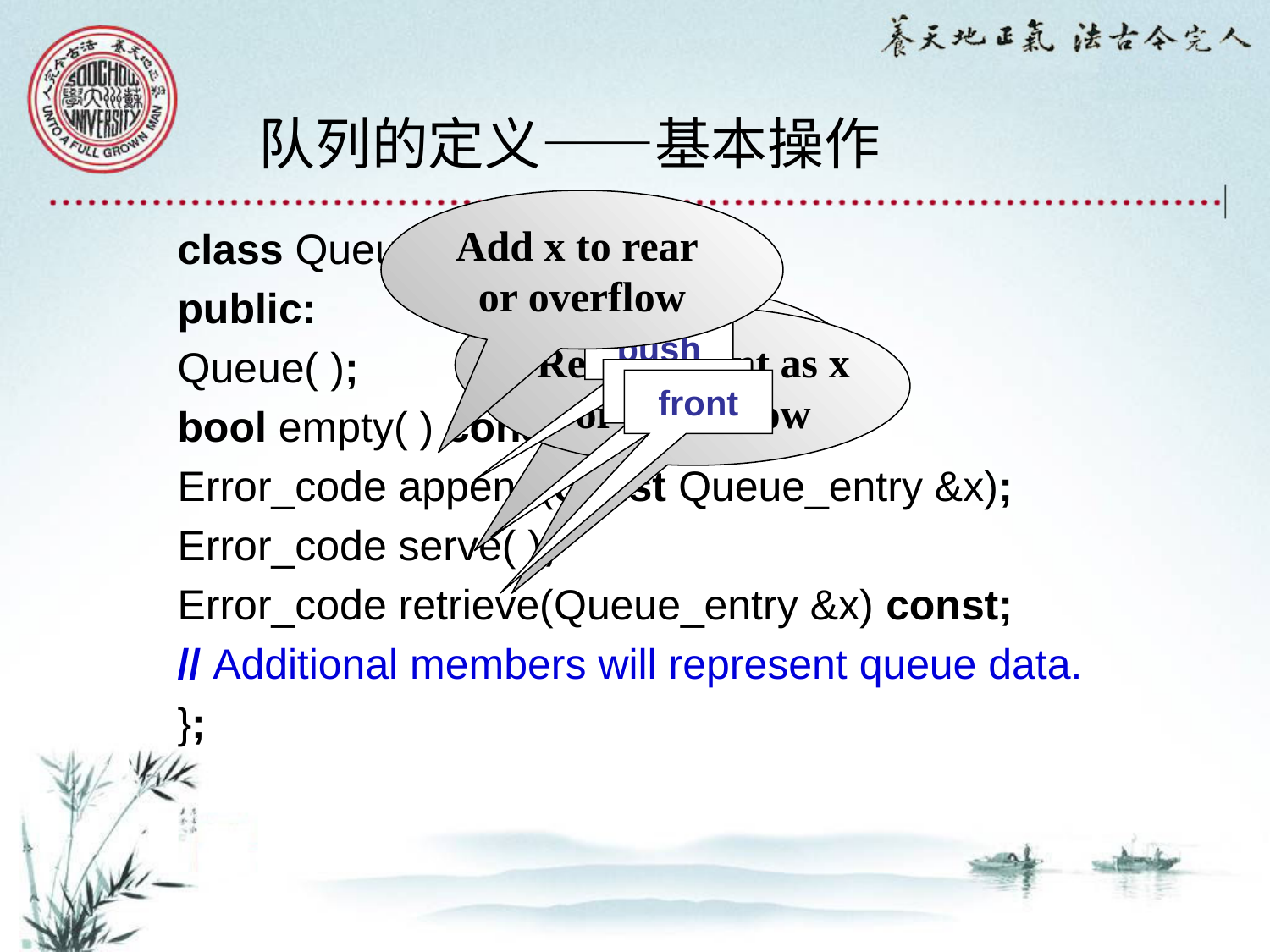

队列的定义——基本操作
Add x to rear
or overflow
class Queue {
public:
Queue( );
bool empty( ) const;
Error_code append(const Queue_entry &x);
Error_code serve( );
Error_code retrieve(Queue_entry &x) const;
// Additional members will represent queue data.
};
Remove front
or underflow
Record front as x
or underflow
push
pop
front